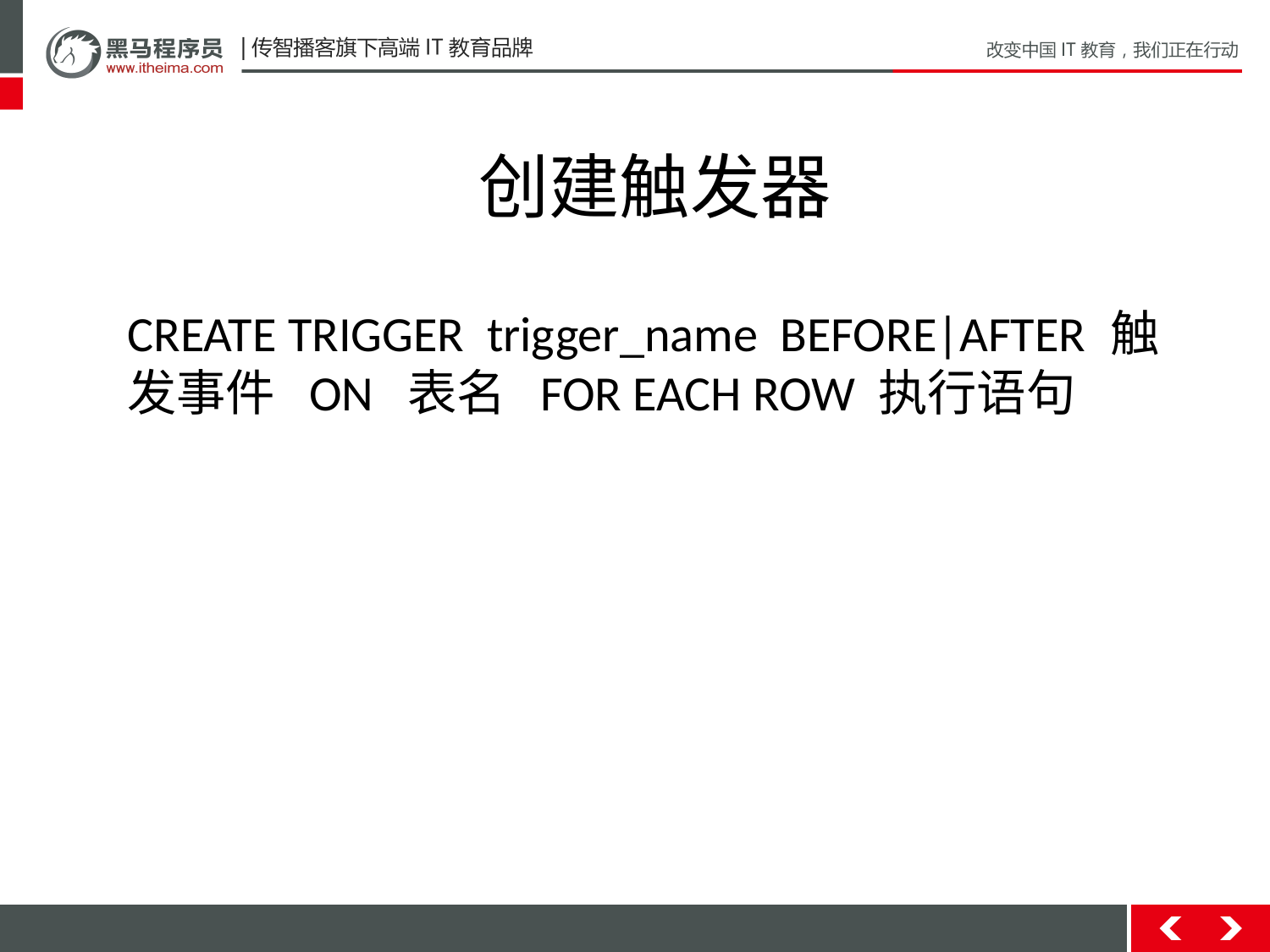

创建触发器
CREATE TRIGGER  trigger_name  BEFORE|AFTER 触发事件  ON  表名  FOR EACH ROW 执行语句